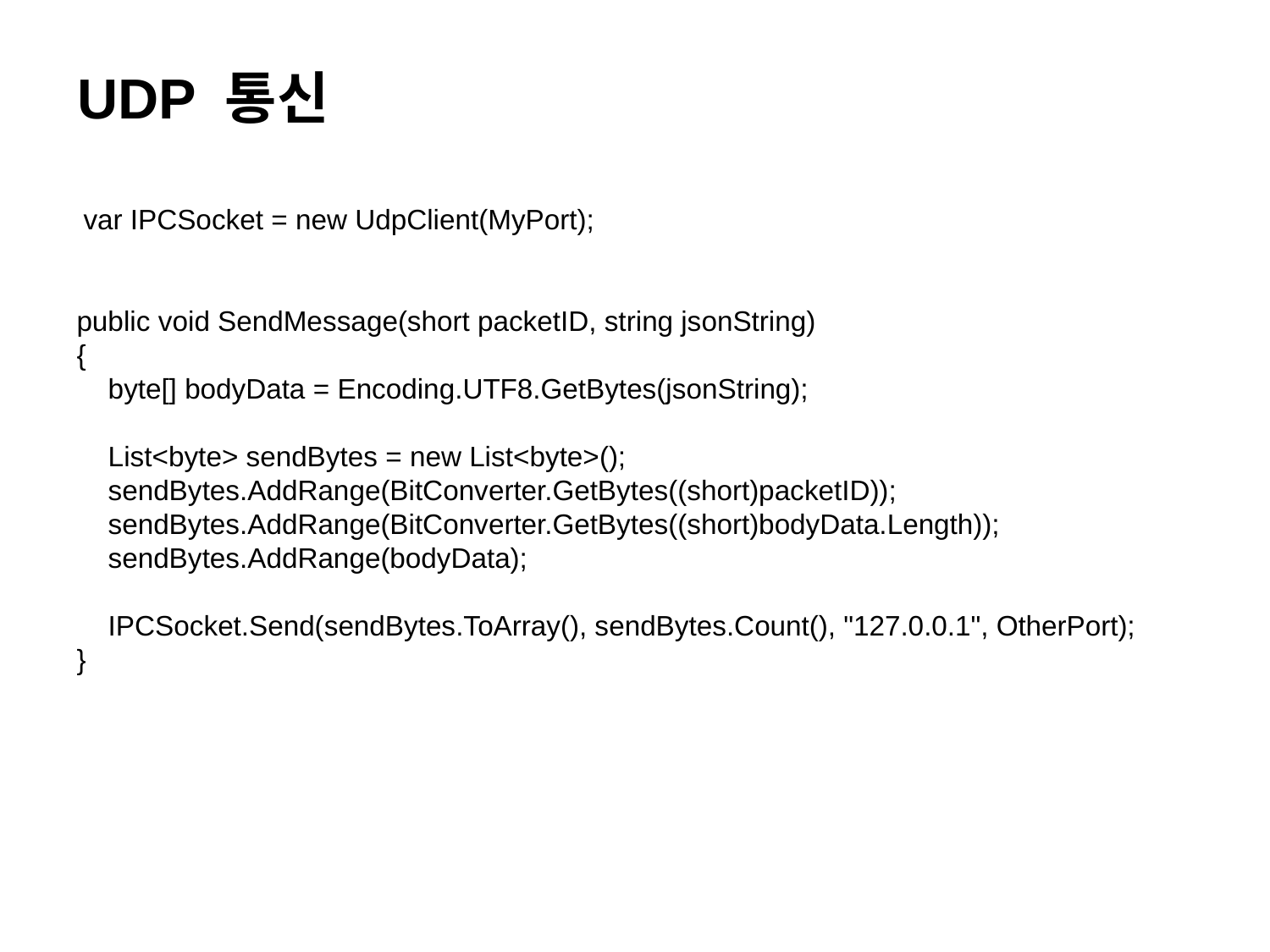

UDP 통신
var IPCSocket = new UdpClient(MyPort);
public void SendMessage(short packetID, string jsonString)
{
    byte[] bodyData = Encoding.UTF8.GetBytes(jsonString);

    List<byte> sendBytes = new List<byte>();
    sendBytes.AddRange(BitConverter.GetBytes((short)packetID));
    sendBytes.AddRange(BitConverter.GetBytes((short)bodyData.Length));
    sendBytes.AddRange(bodyData);

    IPCSocket.Send(sendBytes.ToArray(), sendBytes.Count(), "127.0.0.1", OtherPort);
}